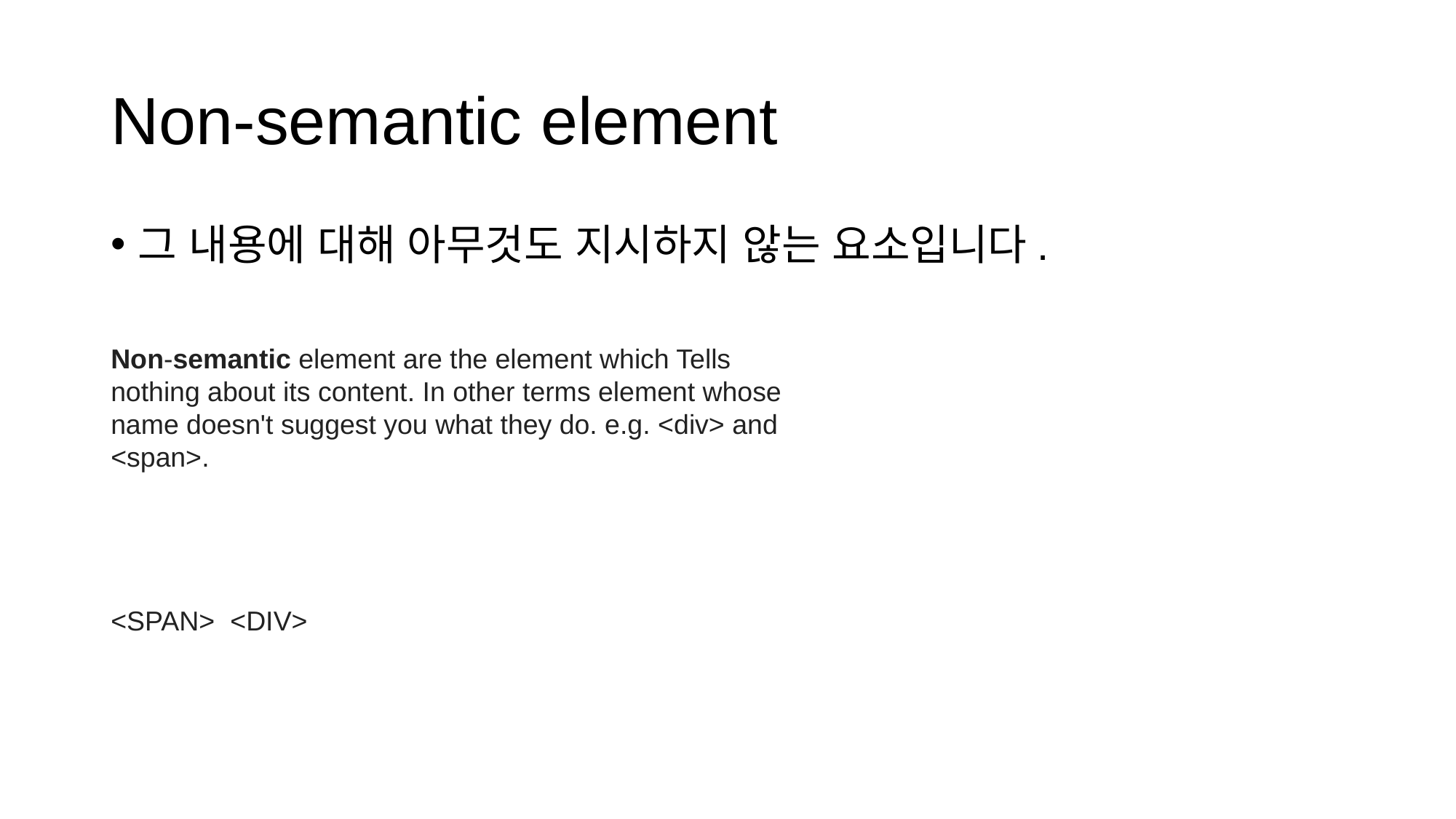

# Non-semantic element
그 내용에 대해 아무것도 지시하지 않는 요소입니다.
Non-semantic element are the element which Tells nothing about its content. In other terms element whose name doesn't suggest you what they do. e.g. <div> and <span>.

<SPAN>  <DIV>